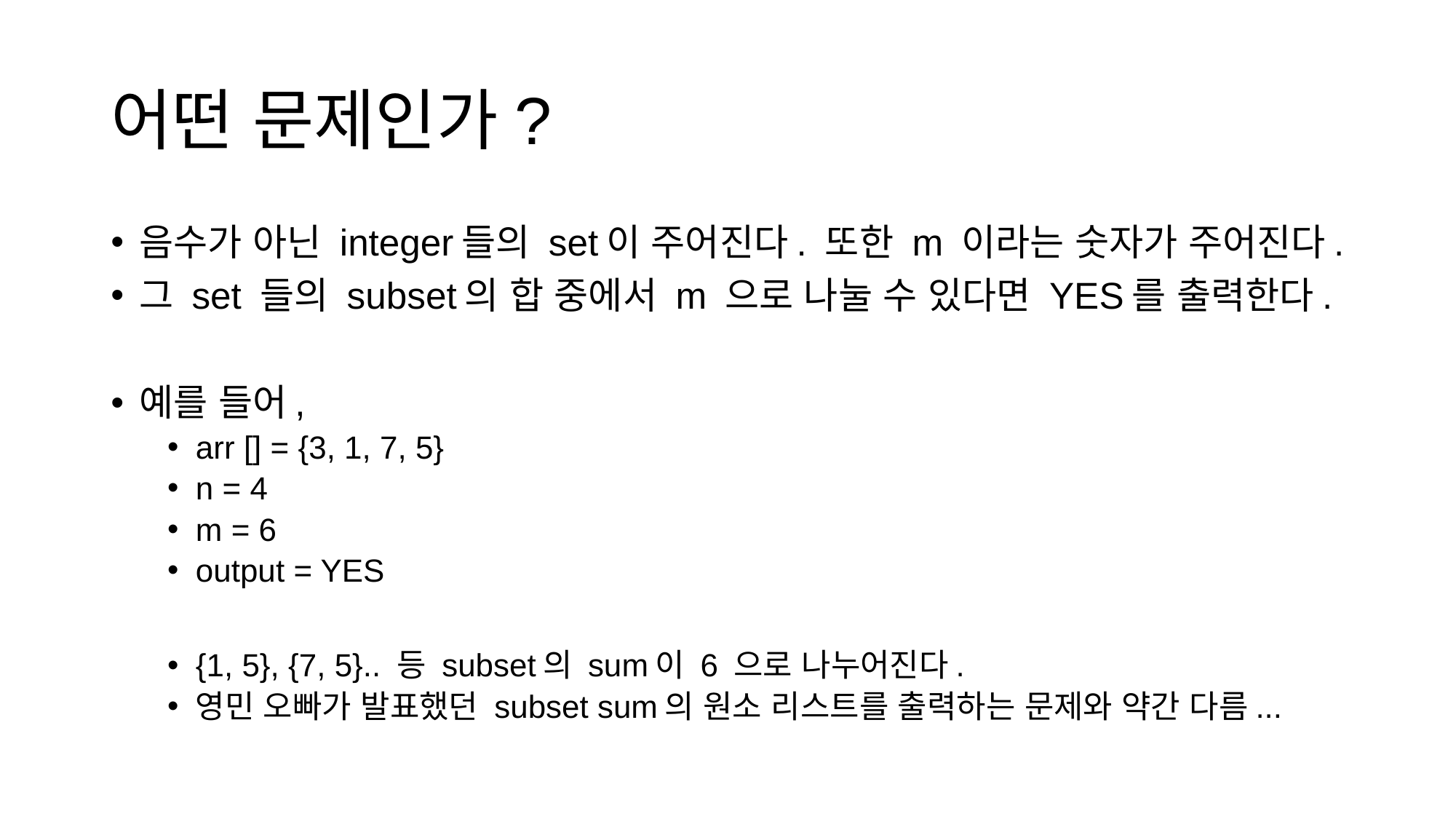

# 어떤 문제인가?
음수가 아닌 integer들의 set이 주어진다. 또한 m 이라는 숫자가 주어진다.
그 set 들의 subset의 합 중에서 m 으로 나눌 수 있다면 YES를 출력한다.

예를 들어,
arr [] = {3, 1, 7, 5}
n = 4
m = 6
output = YES

{1, 5}, {7, 5}.. 등 subset의 sum이 6 으로 나누어진다.
영민 오빠가 발표했던 subset sum의 원소 리스트를 출력하는 문제와 약간 다름...